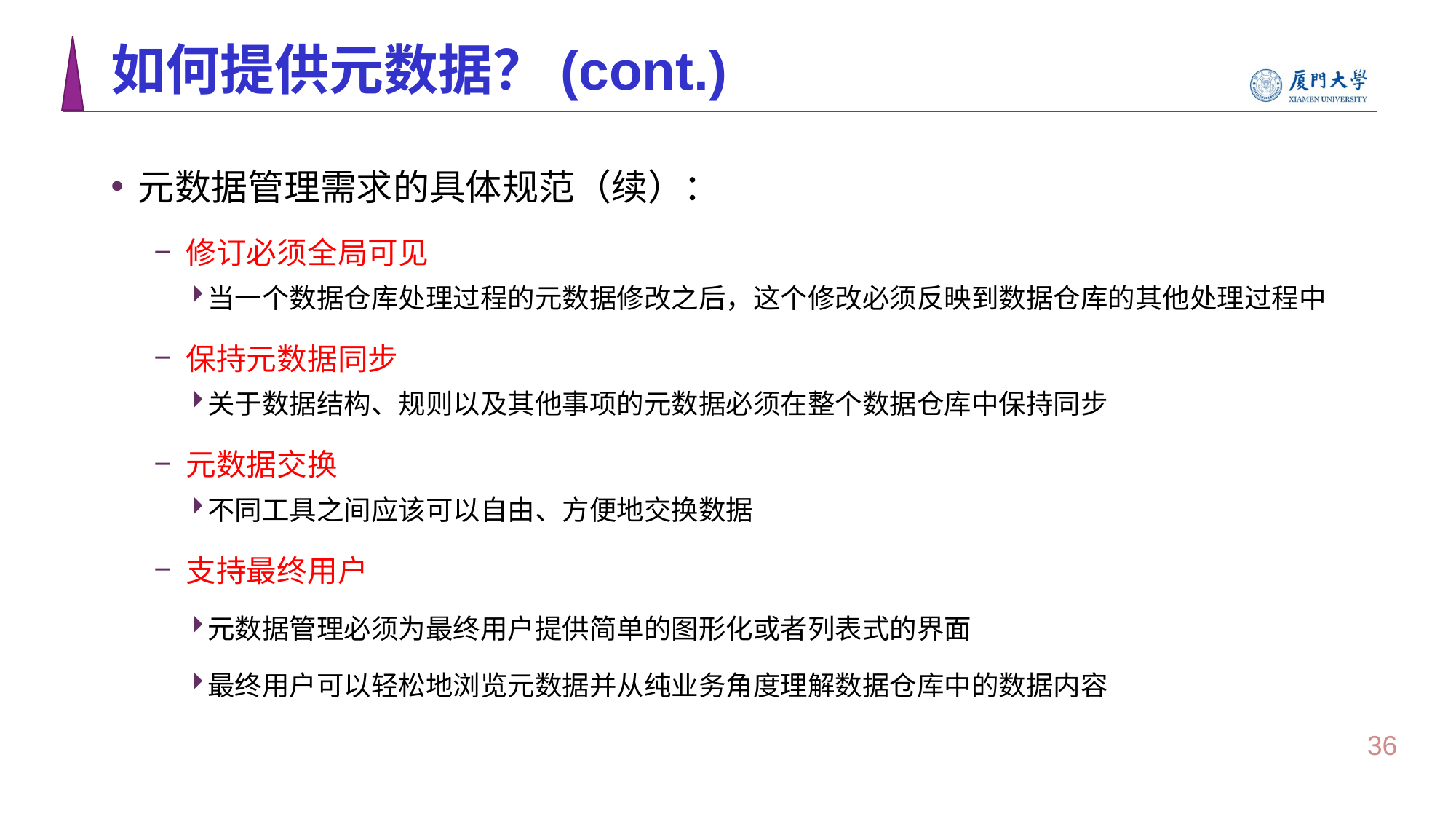

# 如何提供元数据？(cont.)
元数据管理需求的具体规范（续）：
修订必须全局可见
当一个数据仓库处理过程的元数据修改之后，这个修改必须反映到数据仓库的其他处理过程中
保持元数据同步
关于数据结构、规则以及其他事项的元数据必须在整个数据仓库中保持同步
元数据交换
不同工具之间应该可以自由、方便地交换数据
支持最终用户
元数据管理必须为最终用户提供简单的图形化或者列表式的界面
最终用户可以轻松地浏览元数据并从纯业务角度理解数据仓库中的数据内容

36